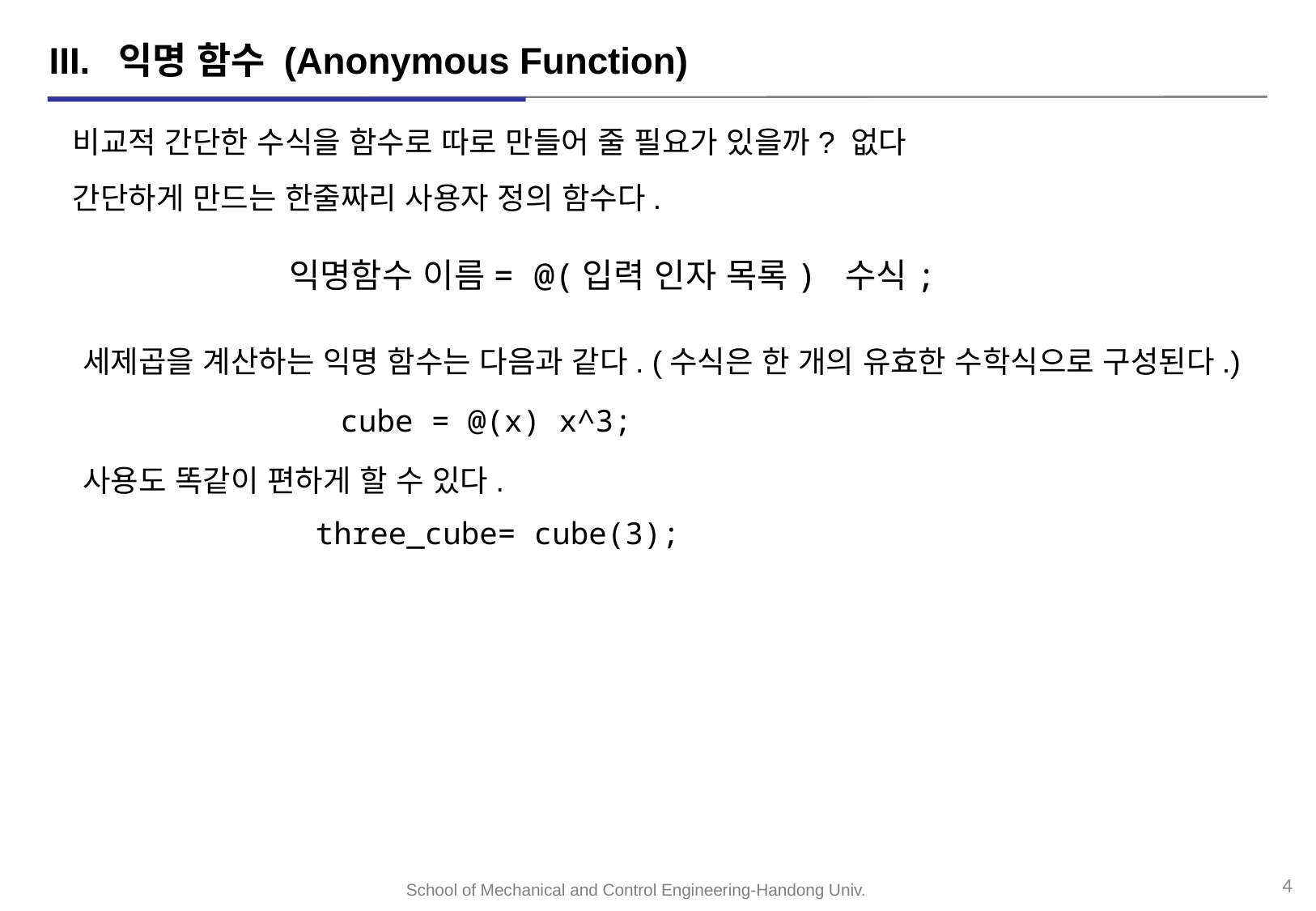

# III.	익명 함수 (Anonymous Function)

비교적 간단한 수식을 함수로 따로 만들어 줄 필요가 있을까? 없다
간단하게 만드는 한줄짜리 사용자 정의 함수다.
익명함수 이름= @(입력 인자 목록) 수식;
세제곱을 계산하는 익명 함수는 다음과 같다. (수식은 한 개의 유효한 수학식으로 구성된다.)
cube = @(x) x^3;
사용도 똑같이 편하게 할 수 있다.
three_cube= cube(3);
4
School of Mechanical and Control Engineering-Handong Univ.